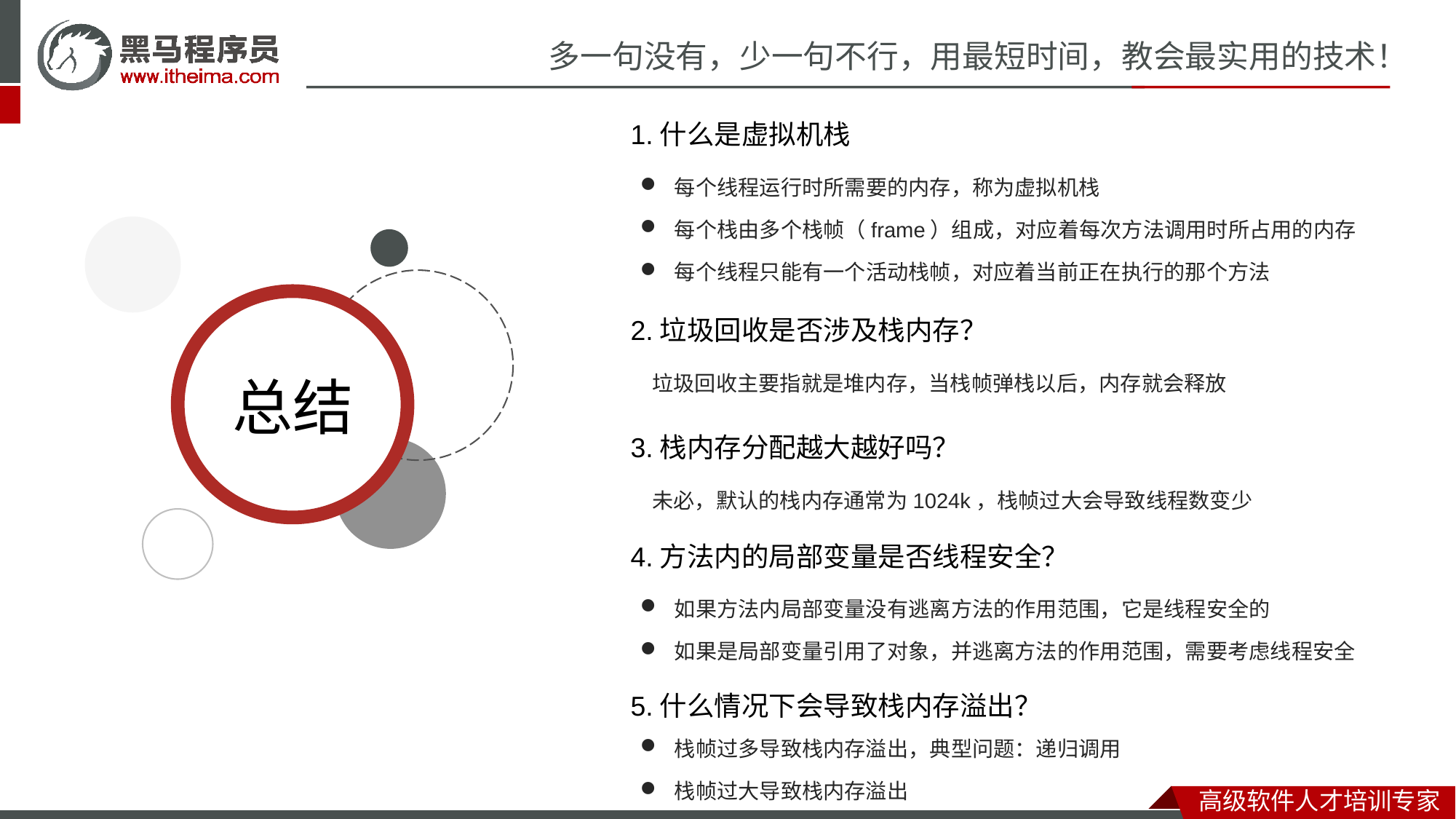

1.什么是虚拟机栈
每个线程运行时所需要的内存，称为虚拟机栈
每个栈由多个栈帧（frame）组成，对应着每次方法调用时所占用的内存
每个线程只能有一个活动栈帧，对应着当前正在执行的那个方法

2.垃圾回收是否涉及栈内存？
3.栈内存分配越大越好吗？
垃圾回收主要指就是堆内存，当栈帧弹栈以后，内存就会释放

4.方法内的局部变量是否线程安全？
未必，默认的栈内存通常为1024k，栈帧过大会导致线程数变少

5.什么情况下会导致栈内存溢出？
如果方法内局部变量没有逃离方法的作用范围，它是线程安全的
如果是局部变量引用了对象，并逃离方法的作用范围，需要考虑线程安全

栈帧过多导致栈内存溢出，典型问题：递归调用
栈帧过大导致栈内存溢出